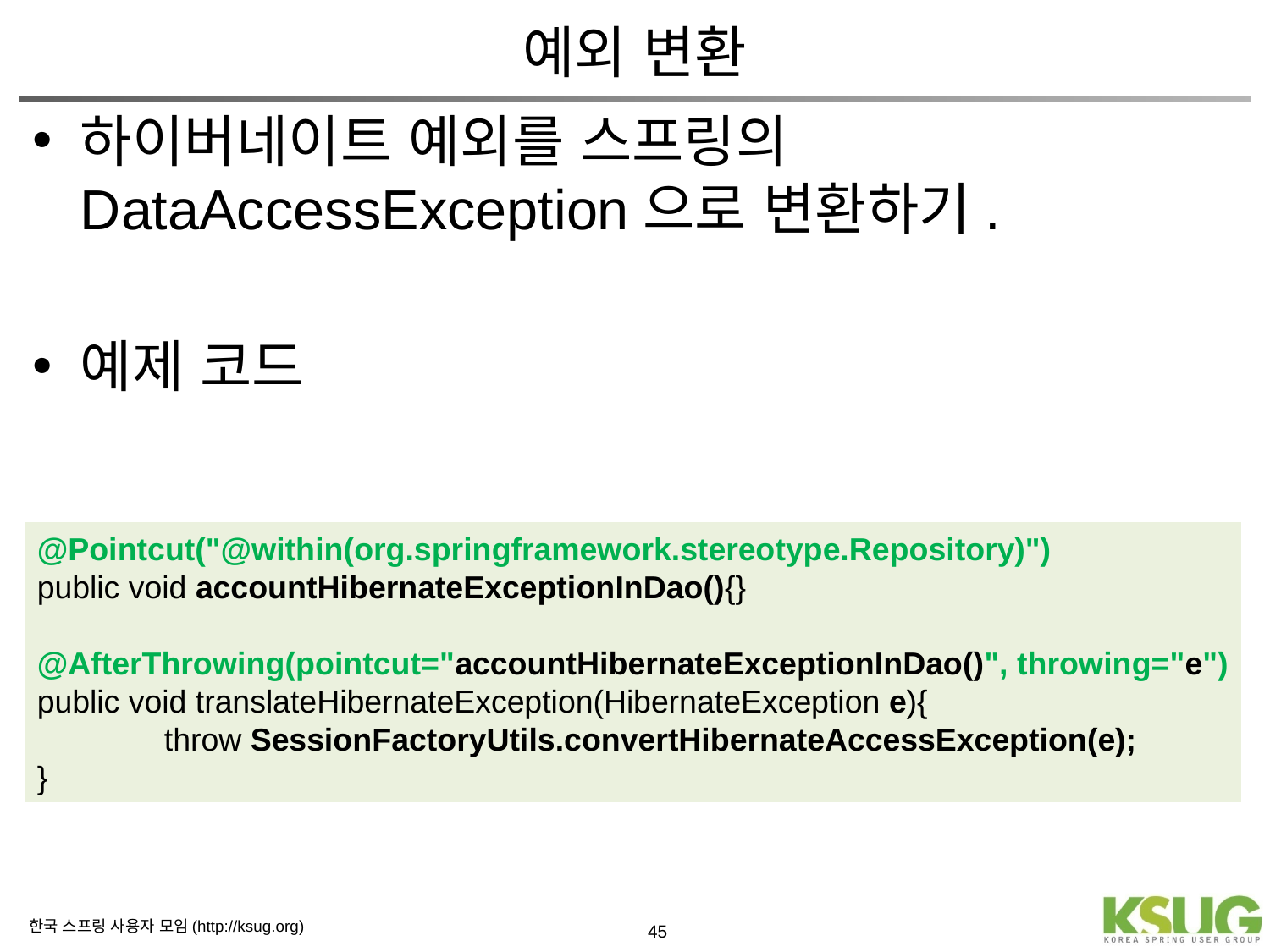

# 예외 변환
하이버네이트 예외를 스프링의 DataAccessException으로 변환하기.

예제 코드
@Pointcut("@within(org.springframework.stereotype.Repository)")
public void accountHibernateExceptionInDao(){}

@AfterThrowing(pointcut="accountHibernateExceptionInDao()", throwing="e")
public void translateHibernateException(HibernateException e){
	throw SessionFactoryUtils.convertHibernateAccessException(e);
}